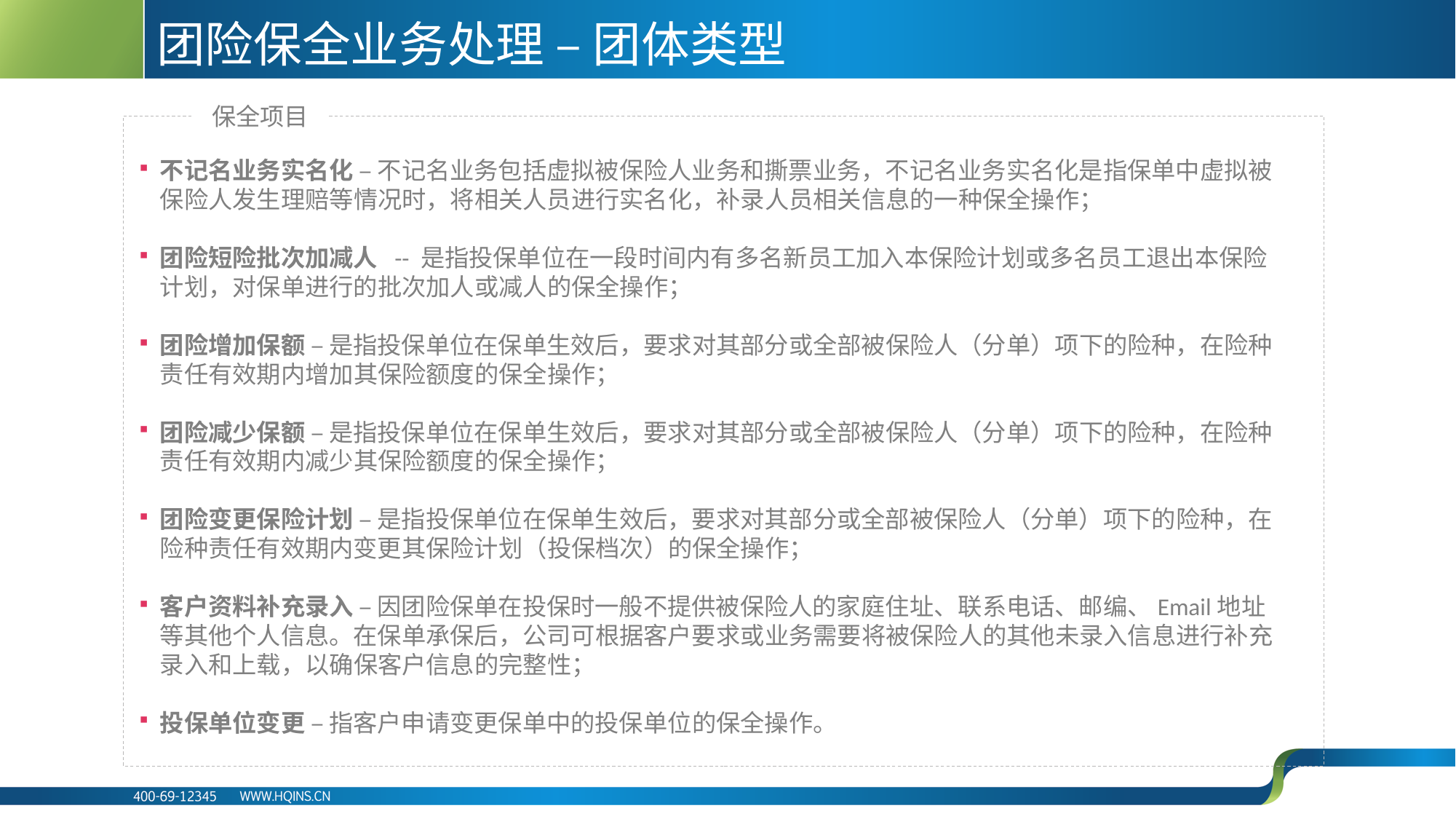

# 团险保全业务处理 – 团体类型
保全项目

不记名业务实名化 – 不记名业务包括虚拟被保险人业务和撕票业务，不记名业务实名化是指保单中虚拟被保险人发生理赔等情况时，将相关人员进行实名化，补录人员相关信息的一种保全操作；

团险短险批次加减人  -- 是指投保单位在一段时间内有多名新员工加入本保险计划或多名员工退出本保险计划，对保单进行的批次加人或减人的保全操作；

团险增加保额 – 是指投保单位在保单生效后，要求对其部分或全部被保险人（分单）项下的险种，在险种责任有效期内增加其保险额度的保全操作；

团险减少保额 – 是指投保单位在保单生效后，要求对其部分或全部被保险人（分单）项下的险种，在险种责任有效期内减少其保险额度的保全操作；

团险变更保险计划 – 是指投保单位在保单生效后，要求对其部分或全部被保险人（分单）项下的险种，在险种责任有效期内变更其保险计划（投保档次）的保全操作；

客户资料补充录入 – 因团险保单在投保时一般不提供被保险人的家庭住址、联系电话、邮编、Email地址等其他个人信息。在保单承保后，公司可根据客户要求或业务需要将被保险人的其他未录入信息进行补充录入和上载，以确保客户信息的完整性；

投保单位变更 – 指客户申请变更保单中的投保单位的保全操作。